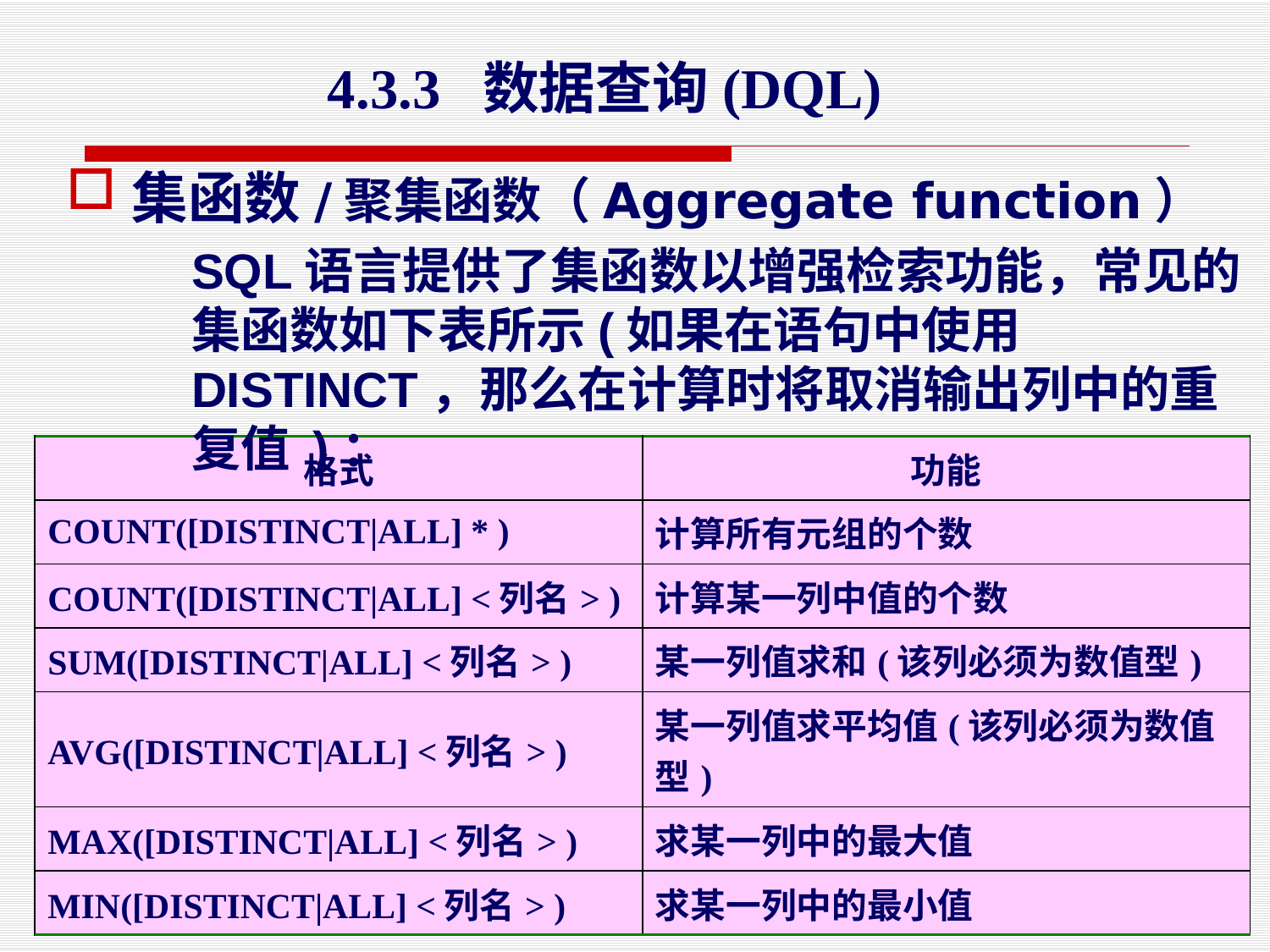

4.3.3  数据查询(DQL)
集函数/聚集函数（Aggregate function）
SQL语言提供了集函数以增强检索功能，常见的集函数如下表所示(如果在语句中使用DISTINCT，那么在计算时将取消输出列中的重复值 )：
| 格式 | 功能 |
| --- | --- |
| COUNT([DISTINCT|ALL] \* ) | 计算所有元组的个数 |
| COUNT([DISTINCT|ALL] <列名> ) | 计算某一列中值的个数 |
| SUM([DISTINCT|ALL] <列名> ) | 某一列值求和(该列必须为数值型) |
| AVG([DISTINCT|ALL] <列名> ) | 某一列值求平均值(该列必须为数值型) |
| MAX([DISTINCT|ALL] <列名> ) | 求某一列中的最大值 |
| MIN([DISTINCT|ALL] <列名> ) | 求某一列中的最小值 |